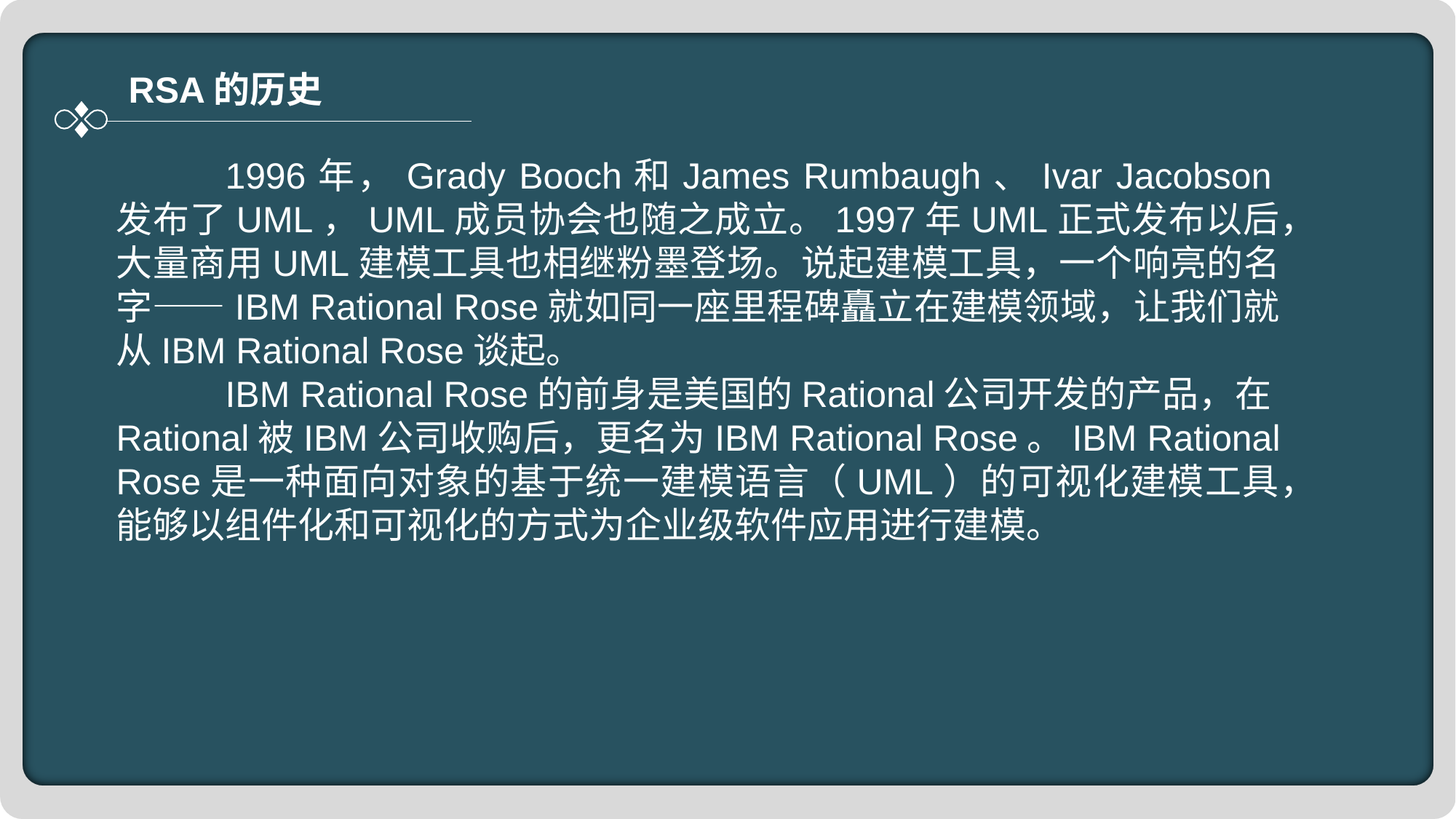

RSA的历史

	1996年，Grady Booch和James Rumbaugh、Ivar Jacobson发布了UML，UML成员协会也随之成立。1997年UML正式发布以后，大量商用UML建模工具也相继粉墨登场。说起建模工具，一个响亮的名字——IBM Rational Rose就如同一座里程碑矗立在建模领域，让我们就从IBM Rational Rose谈起。
	IBM Rational Rose的前身是美国的Rational公司开发的产品，在Rational被IBM公司收购后，更名为IBM Rational Rose。IBM Rational Rose是一种面向对象的基于统一建模语言（UML）的可视化建模工具，能够以组件化和可视化的方式为企业级软件应用进行建模。